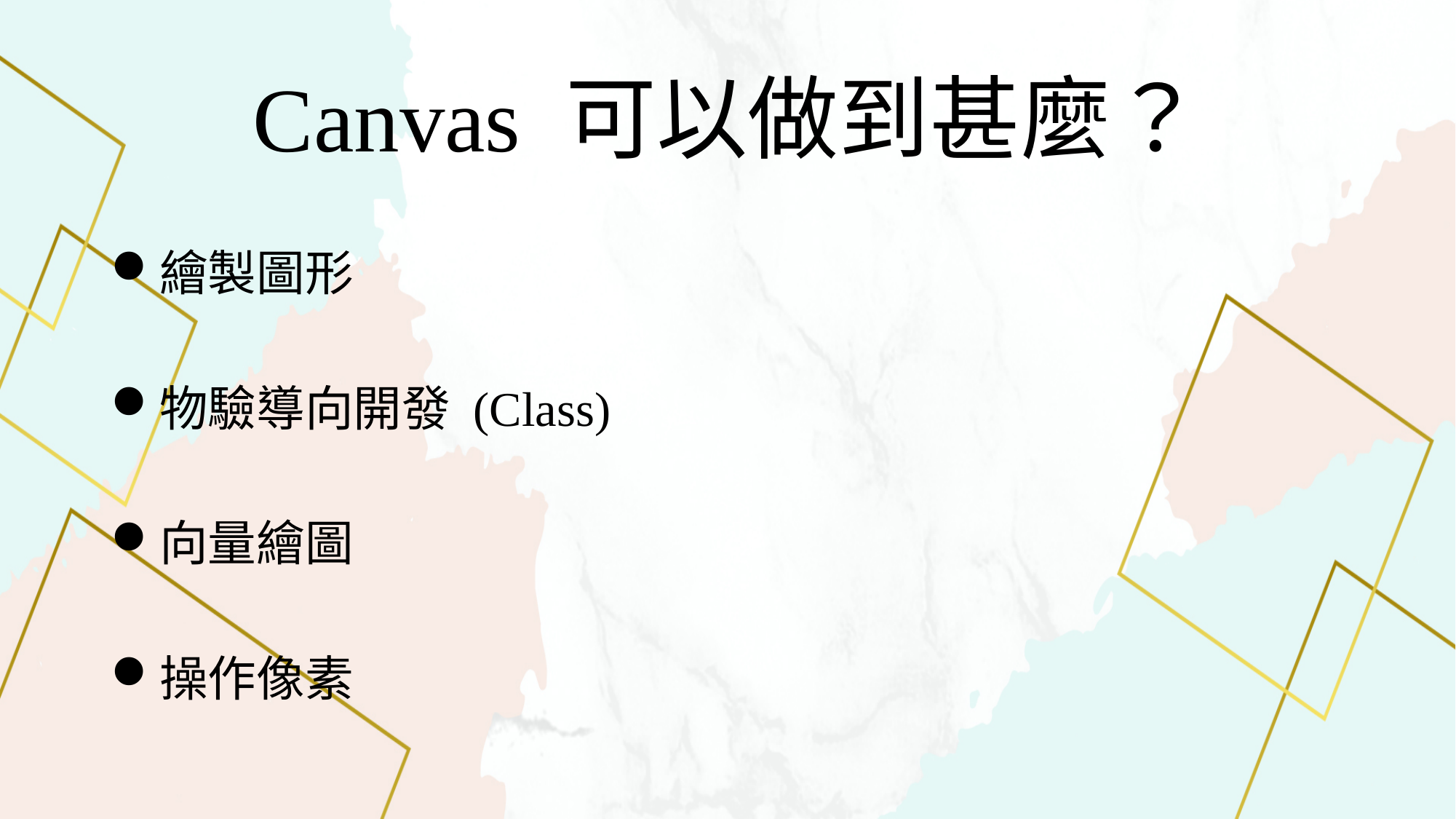

# Canvas 可以做到甚麼？
繪製圖形

物驗導向開發 (Class)

向量繪圖

操作像素